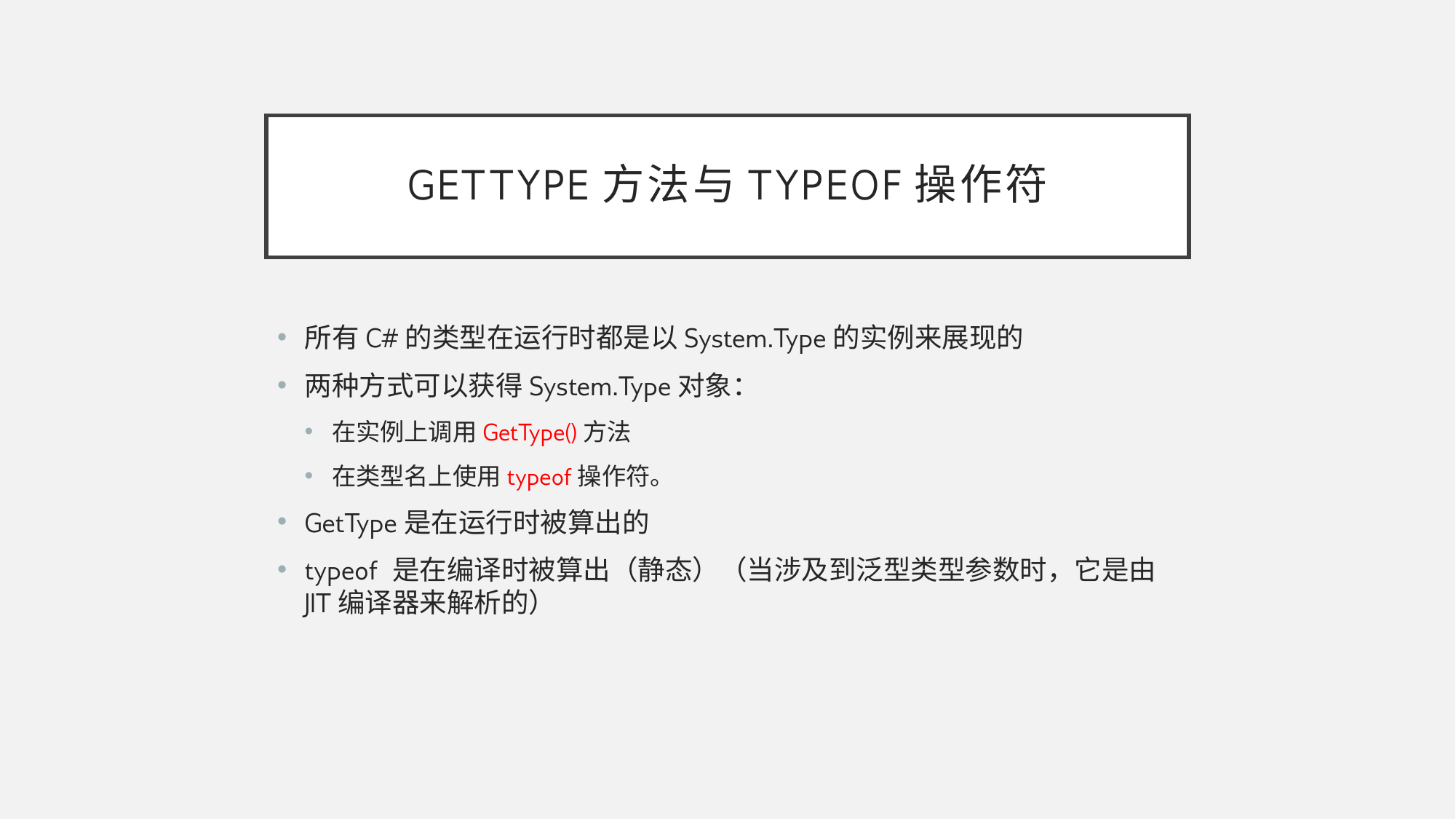

# GetType方法与typeof操作符
所有C#的类型在运行时都是以System.Type的实例来展现的
两种方式可以获得System.Type对象：
在实例上调用GetType()方法
在类型名上使用typeof操作符。
GetType是在运行时被算出的
typeof 是在编译时被算出（静态）（当涉及到泛型类型参数时，它是由JIT编译器来解析的）